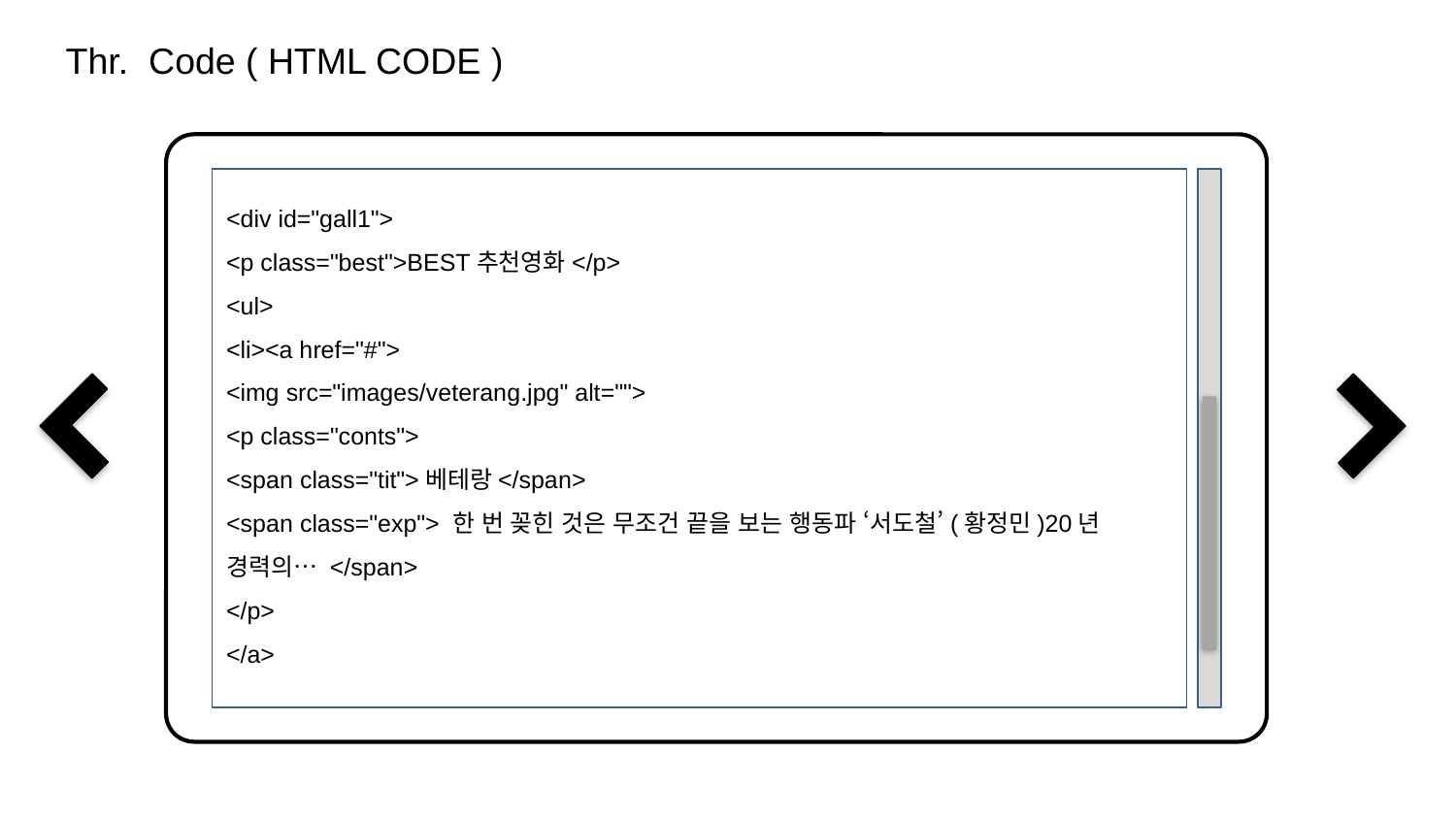

Thr.  Code ( HTML CODE )

<div id="gall1">
<p class="best">BEST추천영화</p>
<ul>
<li><a href="#">
<img src="images/veterang.jpg" alt="">
<p class="conts">
<span class="tit">베테랑</span>
<span class="exp"> 한 번 꽂힌 것은 무조건 끝을 보는 행동파 ‘서도철’(황정민)20년 경력의… </span>
</p>
</a>